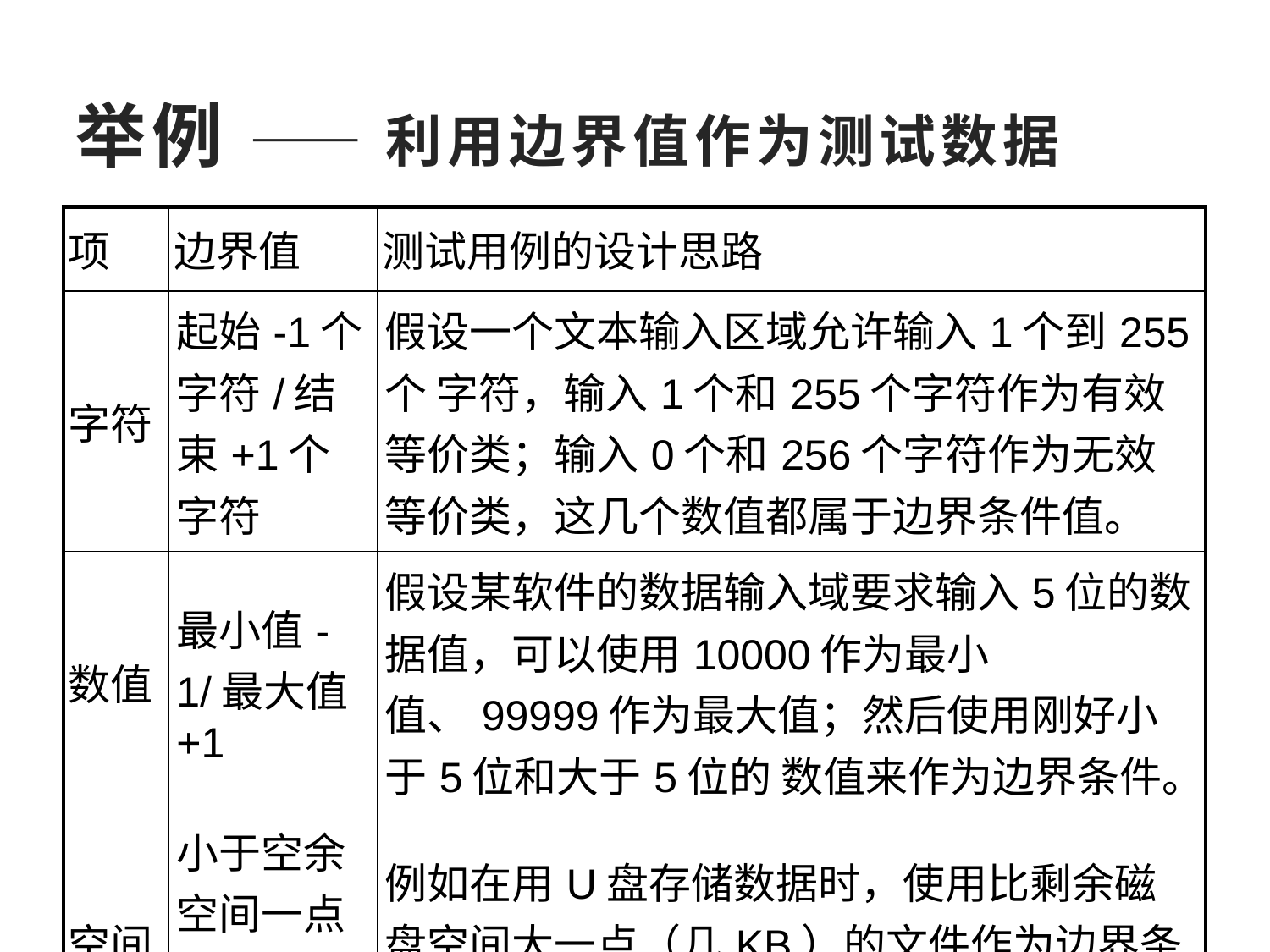

# 举例 —— 利用边界值作为测试数据
| 项 | 边界值 | 测试用例的设计思路 |
| --- | --- | --- |
| 字符 | 起始-1个字符/结束+1个字符 | 假设一个文本输入区域允许输入1个到255个 字符，输入1个和255个字符作为有效等价类；输入0个和256个字符作为无效等价类，这几个数值都属于边界条件值。 |
| 数值 | 最小值-1/最大值+1 | 假设某软件的数据输入域要求输入5位的数据值，可以使用10000作为最小值、99999作为最大值；然后使用刚好小于5位和大于5位的 数值来作为边界条件。 |
| 空间 | 小于空余空间一点/大于满空间一点 | 例如在用U盘存储数据时，使用比剩余磁盘空间大一点（几KB）的文件作为边界条件。 |